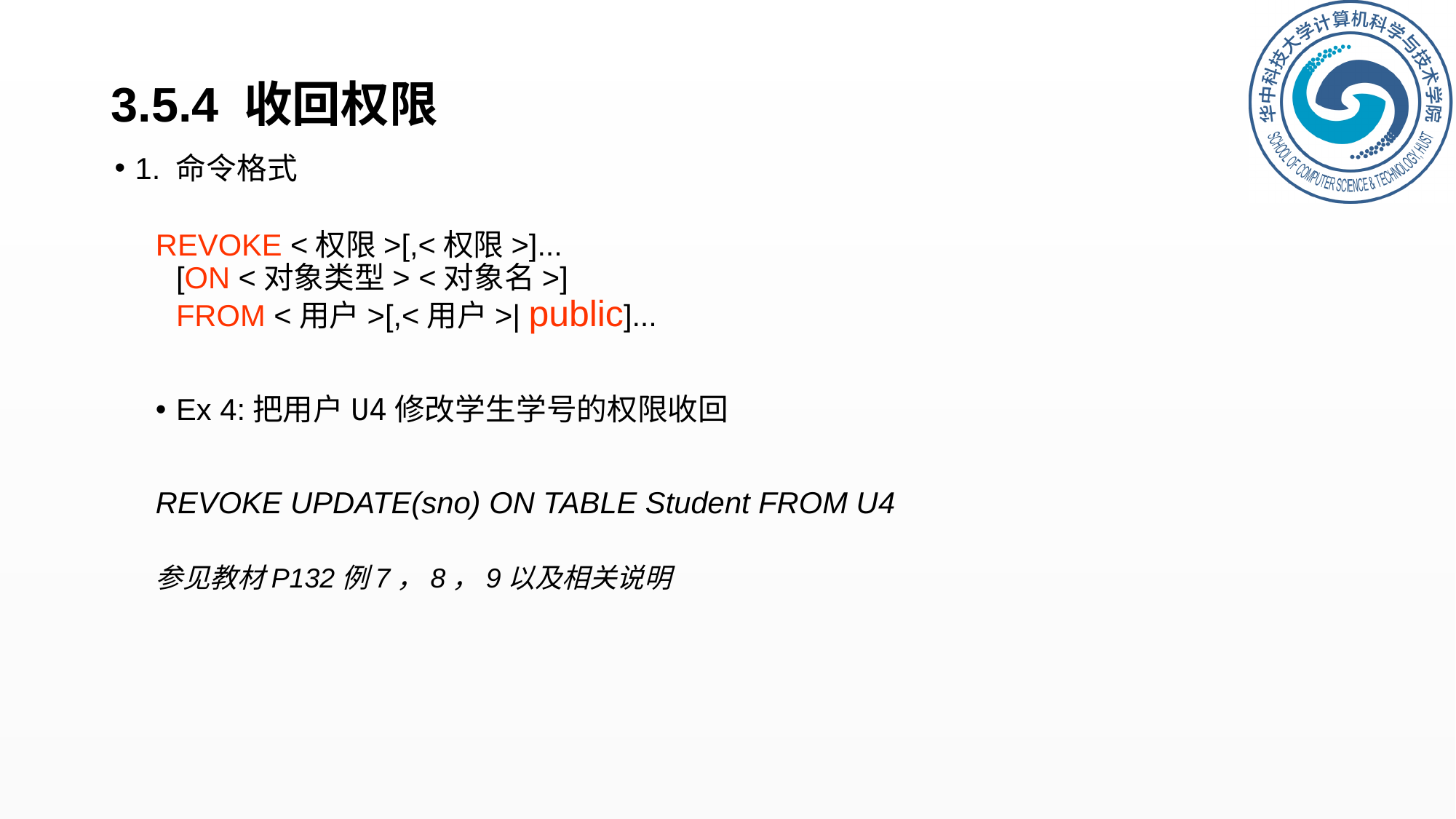

# 3.5.4 收回权限
1. 命令格式

REVOKE <权限>[,<权限>]...
[ON <对象类型> <对象名>]
FROM <用户>[,<用户>| public]...

Ex 4:把用户U4修改学生学号的权限收回

REVOKE UPDATE(sno) ON TABLE Student FROM U4

参见教材P132例7，8，9以及相关说明